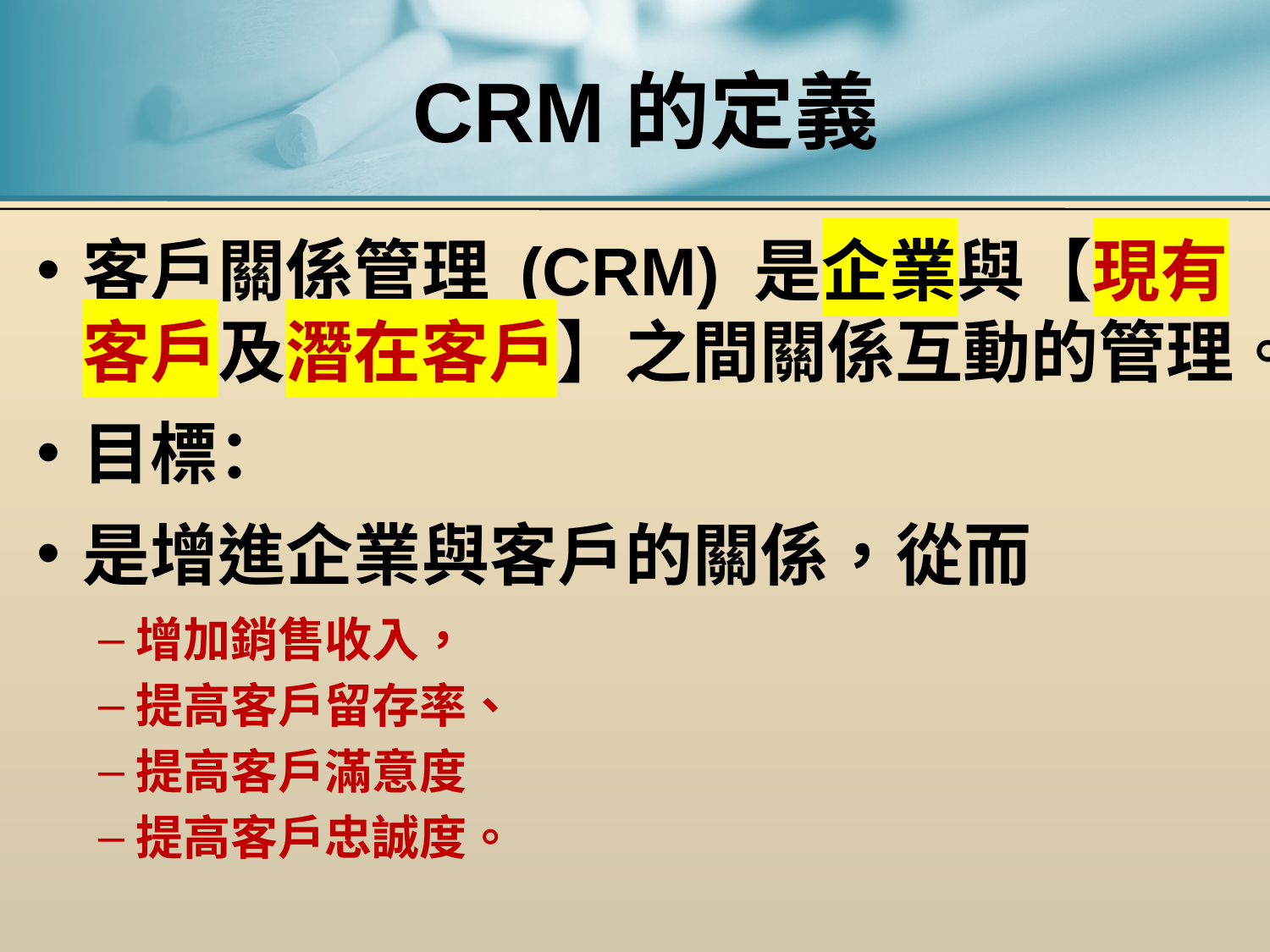

# CRM的定義
客戶關係管理 (CRM) 是企業與【現有客戶及潛在客戶】之間關係互動的管理。
目標：
是增進企業與客戶的關係，從而
增加銷售收入，
提高客戶留存率、
提高客戶滿意度
提高客戶忠誠度。